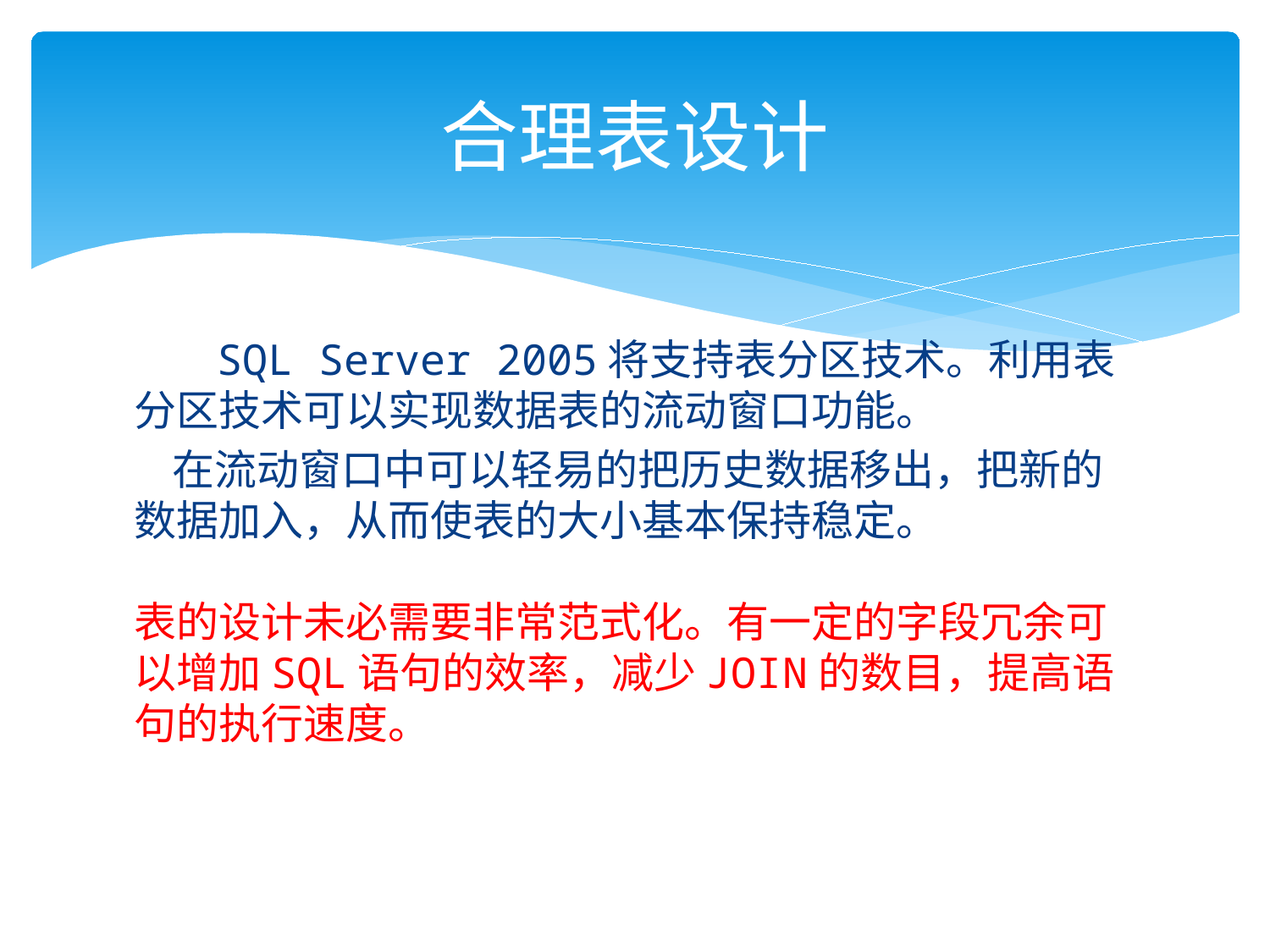

# 合理表设计
       SQL Server 2005将支持表分区技术。利用表分区技术可以实现数据表的流动窗口功能。
   在流动窗口中可以轻易的把历史数据移出，把新的数据加入，从而使表的大小基本保持稳定。
 
表的设计未必需要非常范式化。有一定的字段冗余可以增加SQL语句的效率，减少JOIN的数目，提高语句的执行速度。